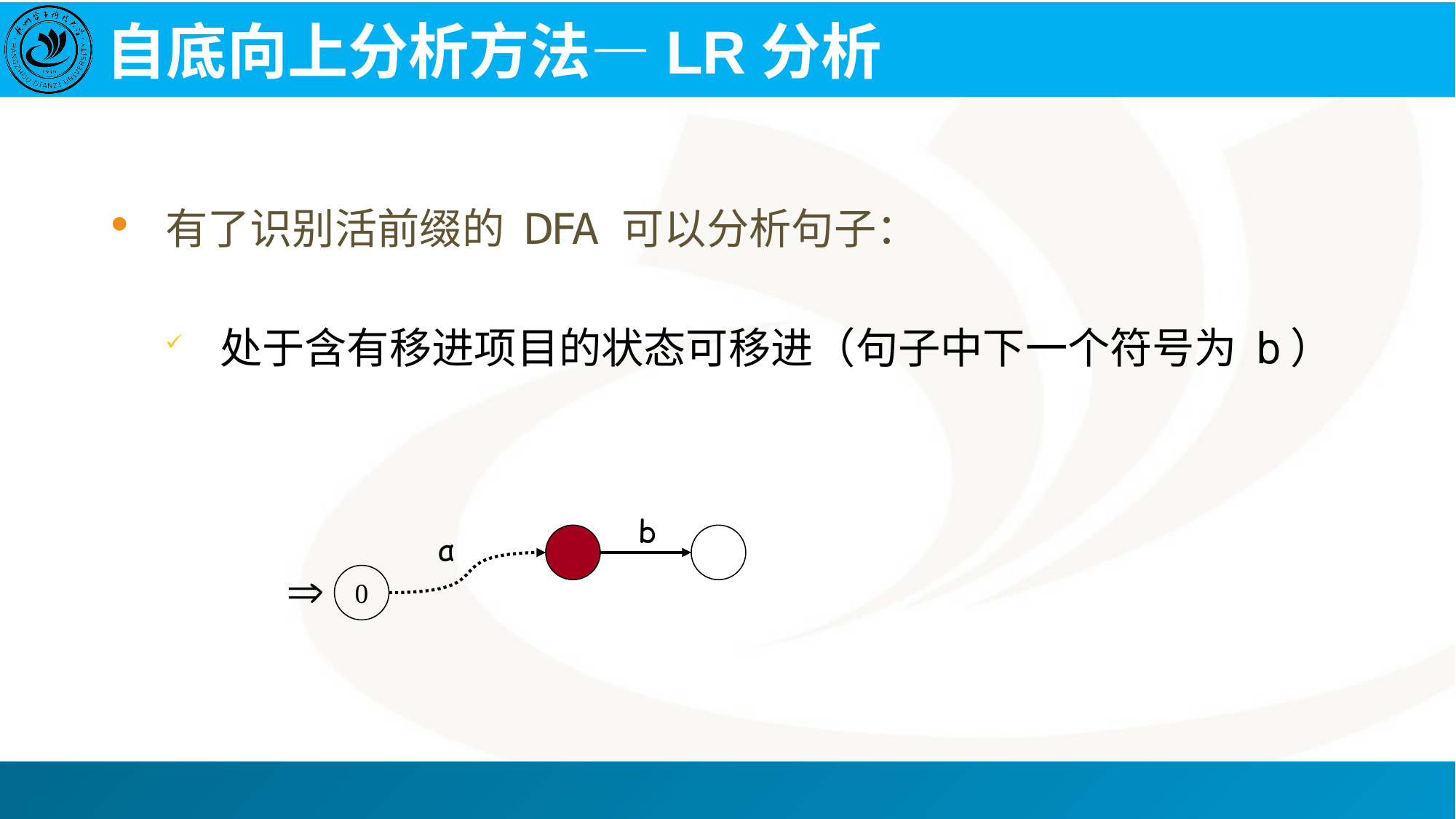

# 自底向上分析方法—LR分析
有了识别活前缀的 DFA 可以分析句子：
处于含有移进项目的状态可移进（句子中下一个符号为 b）
b
α

⇒
0
81